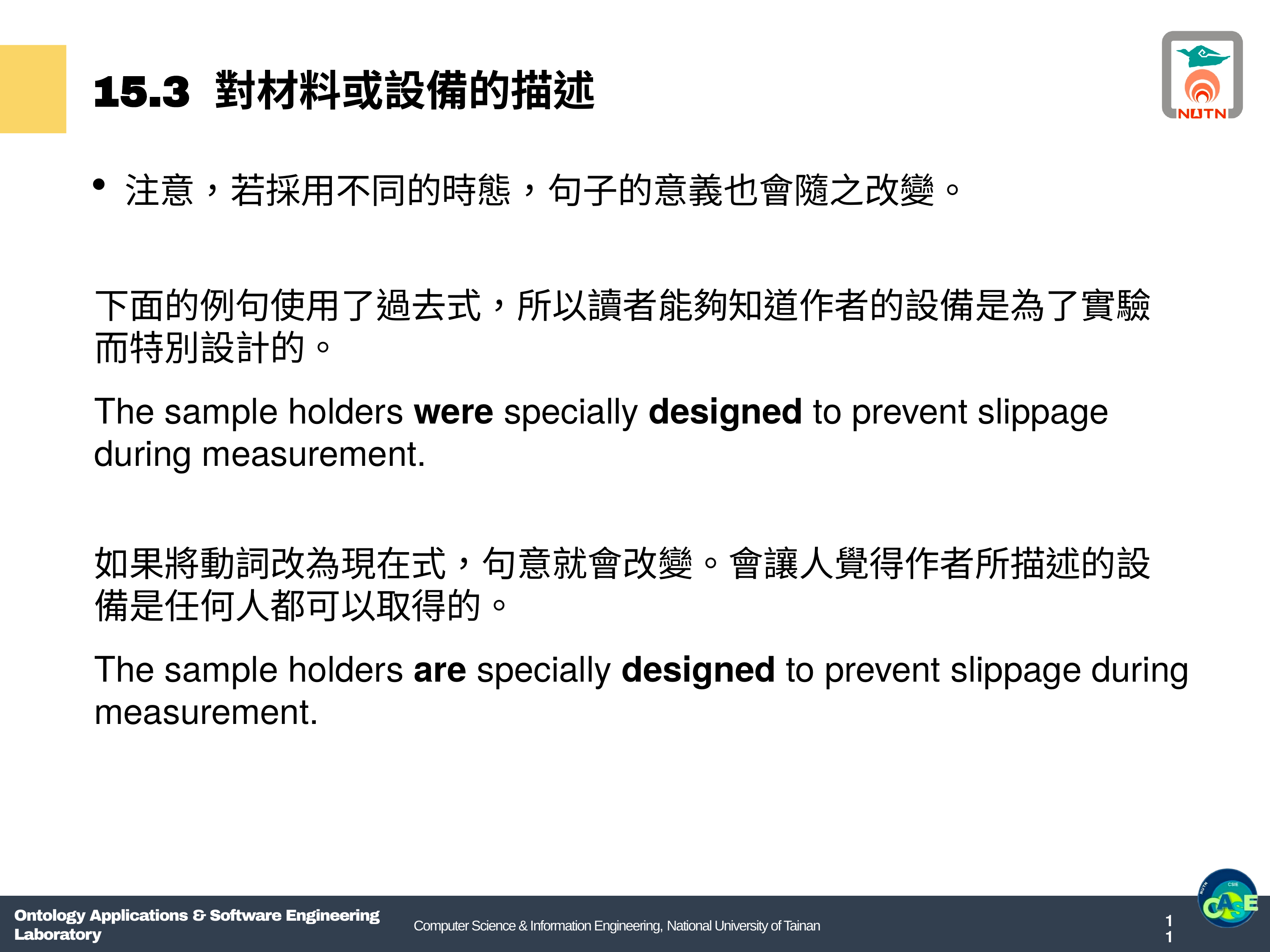

# 15.3 對材料或設備的描述
注意，若採用不同的時態，句子的意義也會隨之改變。
下面的例句使用了過去式，所以讀者能夠知道作者的設備是為了實驗而特別設計的。
The sample holders were specially designed to prevent slippage during measurement.
如果將動詞改為現在式，句意就會改變。會讓人覺得作者所描述的設備是任何人都可以取得的。
The sample holders are specially designed to prevent slippage during measurement.
11